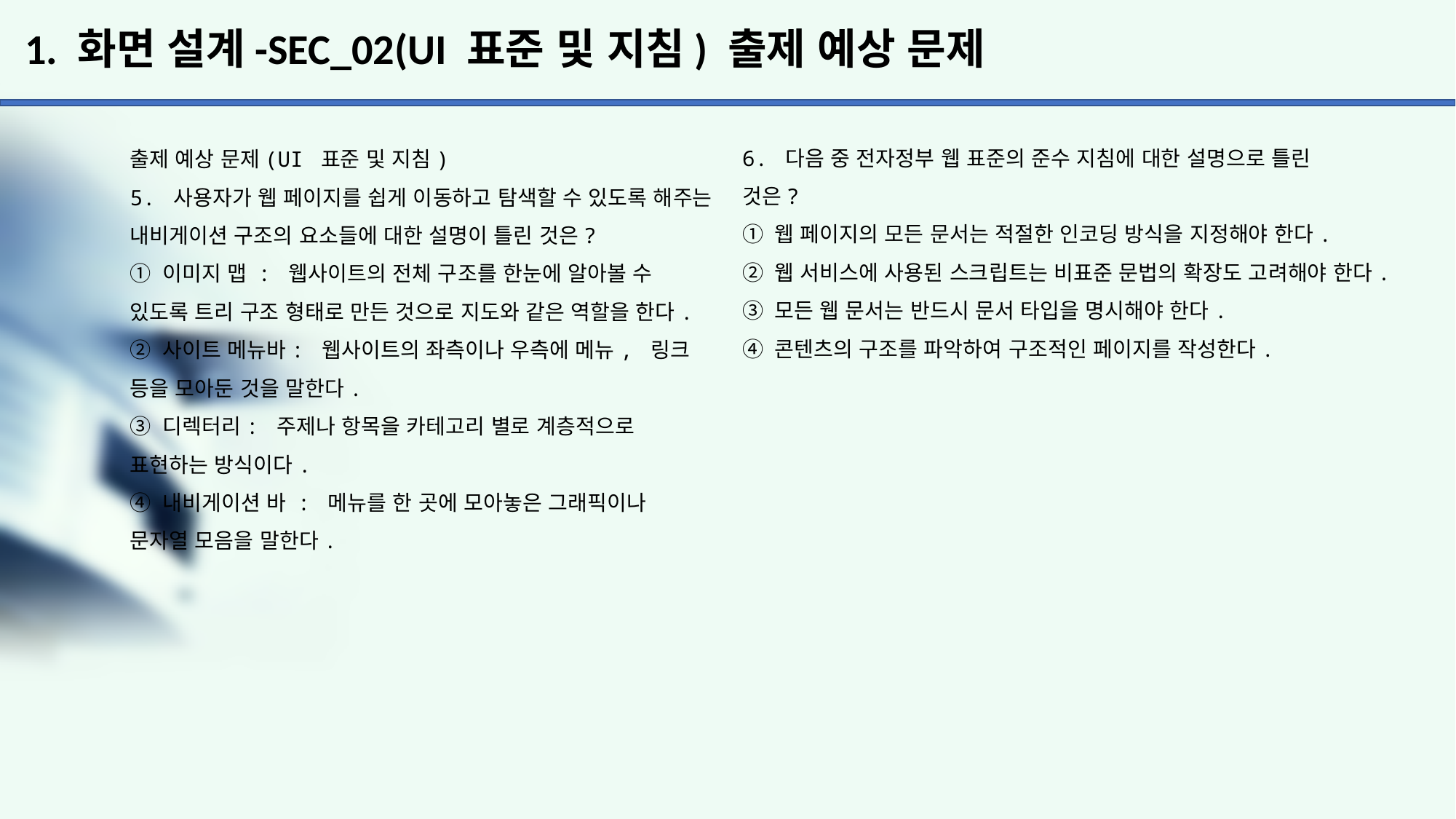

# 1. 화면 설계-SEC_02(UI 표준 및 지침) 출제 예상 문제
6. 다음 중 전자정부 웹 표준의 준수 지침에 대한 설명으로 틀린
것은?
① 웹 페이지의 모든 문서는 적절한 인코딩 방식을 지정해야 한다.
② 웹 서비스에 사용된 스크립트는 비표준 문법의 확장도 고려해야 한다.
③ 모든 웹 문서는 반드시 문서 타입을 명시해야 한다.
④ 콘텐츠의 구조를 파악하여 구조적인 페이지를 작성한다.
출제 예상 문제(UI 표준 및 지침)
5. 사용자가 웹 페이지를 쉽게 이동하고 탐색할 수 있도록 해주는 내비게이션 구조의 요소들에 대한 설명이 틀린 것은?
① 이미지 맵 : 웹사이트의 전체 구조를 한눈에 알아볼 수
있도록 트리 구조 형태로 만든 것으로 지도와 같은 역할을 한다.
② 사이트 메뉴바: 웹사이트의 좌측이나 우측에 메뉴, 링크 등을 모아둔 것을 말한다.
③ 디렉터리: 주제나 항목을 카테고리 별로 계층적으로
표현하는 방식이다.
④ 내비게이션 바 : 메뉴를 한 곳에 모아놓은 그래픽이나
문자열 모음을 말한다.